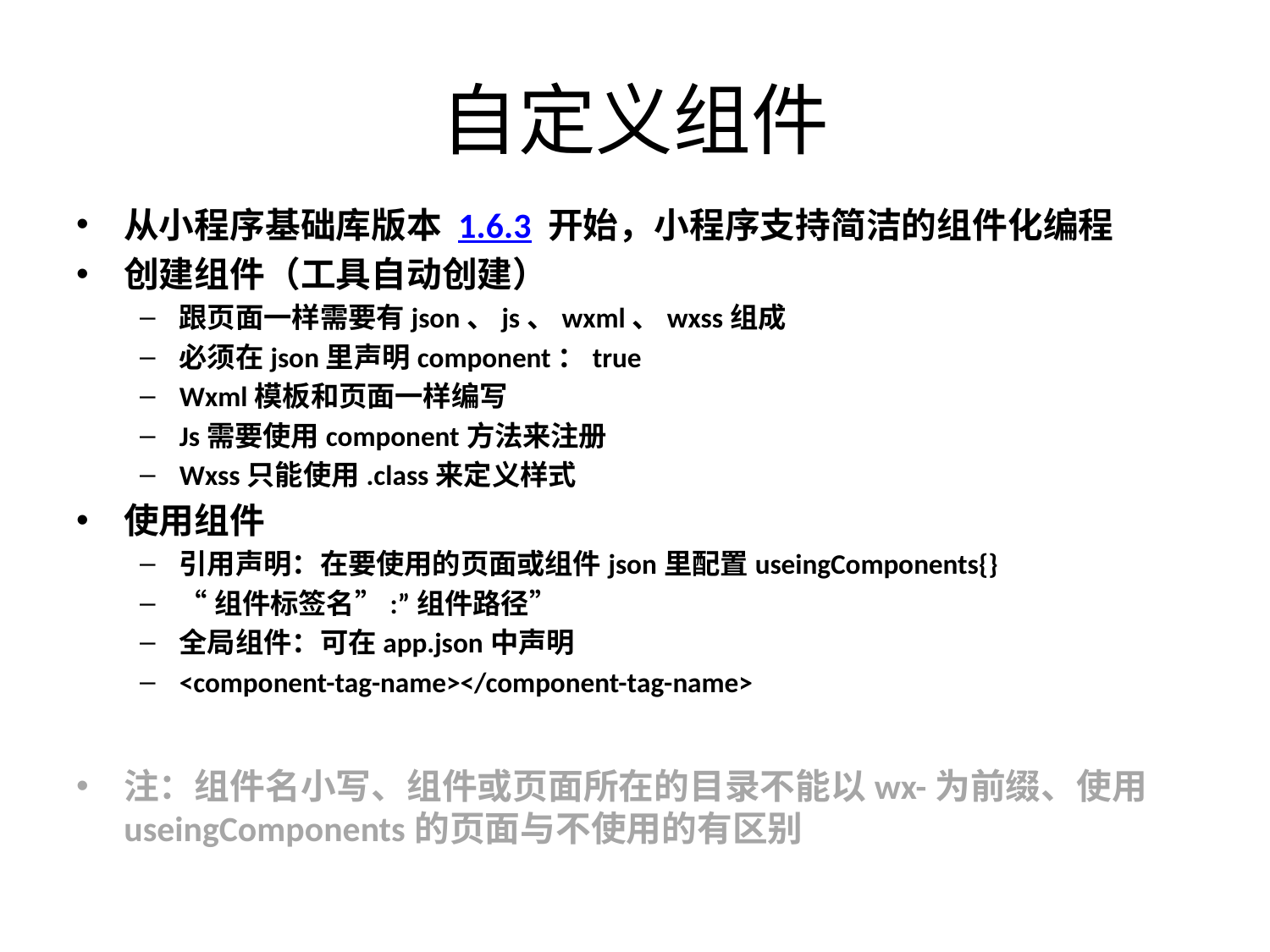

# 自定义组件
从小程序基础库版本 1.6.3 开始，小程序支持简洁的组件化编程
创建组件（工具自动创建）
跟页面一样需要有json、js、wxml、wxss组成
必须在json里声明component：true
Wxml模板和页面一样编写
Js需要使用component方法来注册
Wxss只能使用.class来定义样式
使用组件
引用声明：在要使用的页面或组件json里配置useingComponents{}
“组件标签名”:”组件路径”
全局组件：可在app.json中声明
<component-tag-name></component-tag-name>

注：组件名小写、组件或页面所在的目录不能以wx-为前缀、使用useingComponents的页面与不使用的有区别